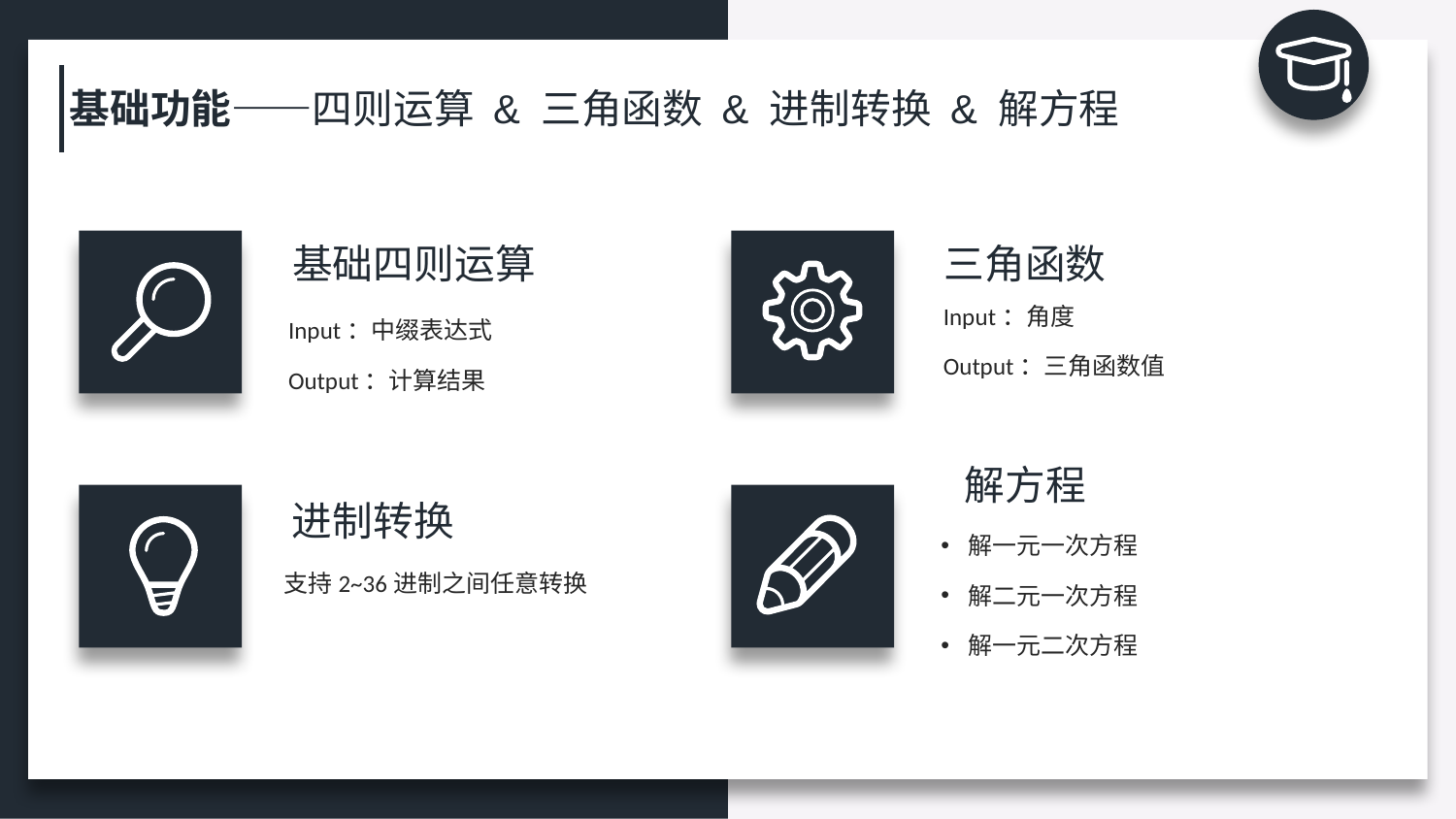

基础功能——四则运算 & 三角函数 & 进制转换 & 解方程

基础四则运算
三角函数

Input：角度
Output：三角函数值
Input：中缀表达式
Output：计算结果
解方程

进制转换

解一元一次方程
解二元一次方程
解一元二次方程

支持2~36进制之间任意转换